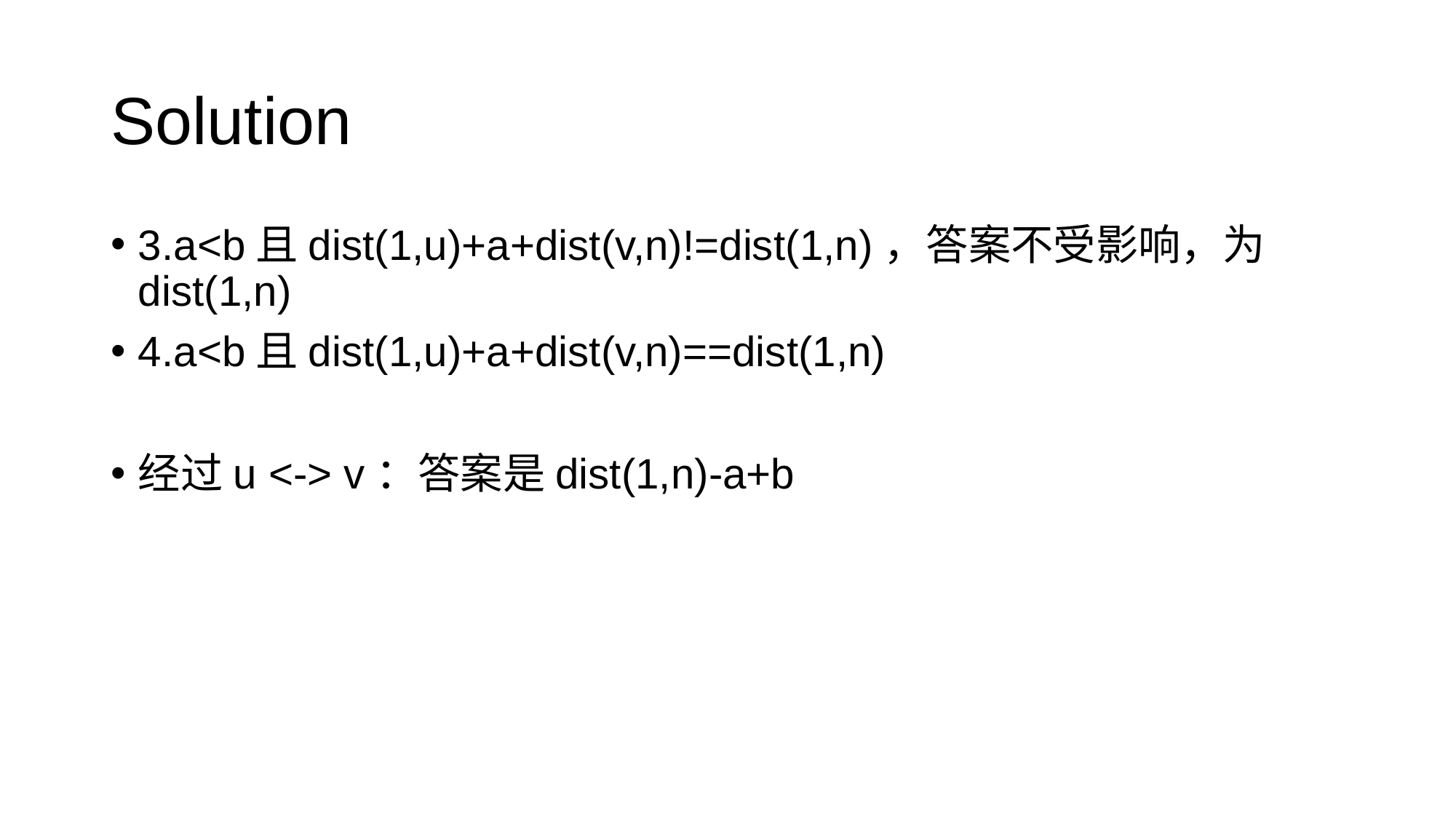

# Solution
3.a<b且dist(1,u)+a+dist(v,n)!=dist(1,n)，答案不受影响，为dist(1,n)
4.a<b且dist(1,u)+a+dist(v,n)==dist(1,n)

经过u <-> v：答案是dist(1,n)-a+b